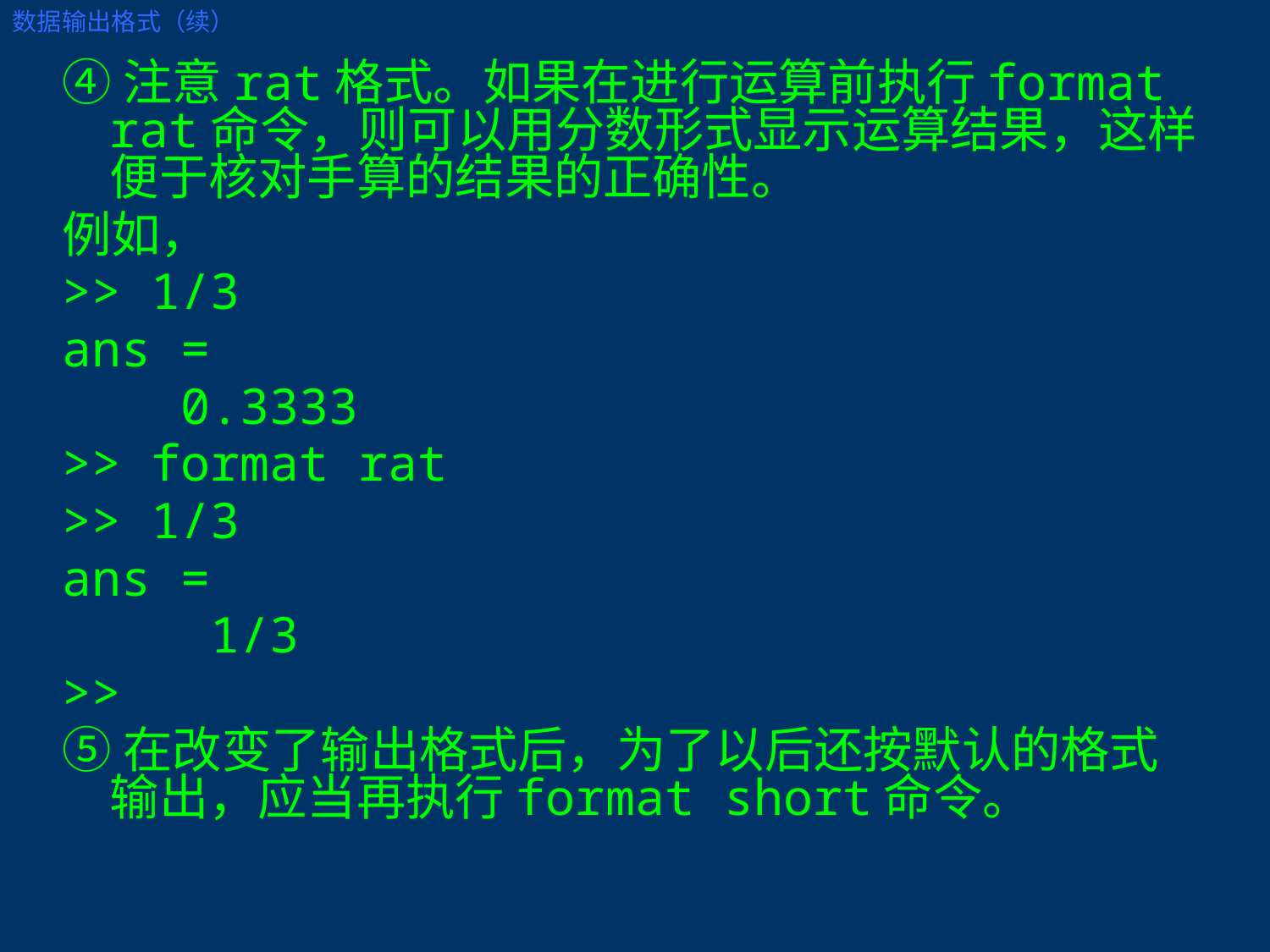

数据输出格式（续）
④注意rat格式。如果在进行运算前执行format rat命令，则可以用分数形式显示运算结果，这样便于核对手算的结果的正确性。
例如，
>> 1/3
ans =
    0.3333
>> format rat
>> 1/3
ans =
     1/3
>>
⑤在改变了输出格式后，为了以后还按默认的格式输出，应当再执行format short命令。